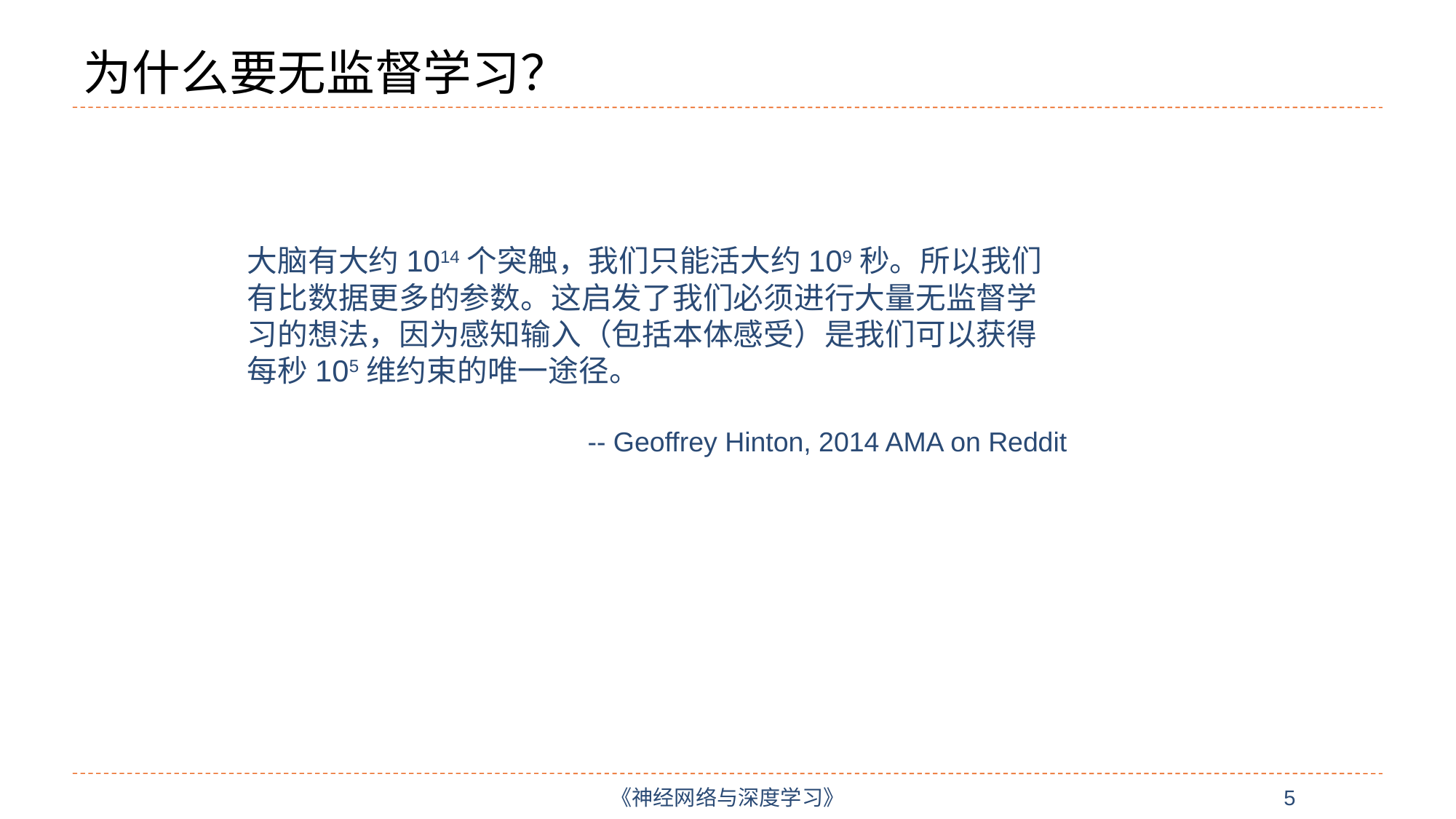

# 为什么要无监督学习？
大脑有大约1014个突触，我们只能活大约109秒。所以我们有比数据更多的参数。这启发了我们必须进行大量无监督学习的想法，因为感知输入（包括本体感受）是我们可以获得每秒105维约束的唯一途径。

-- Geoffrey Hinton, 2014 AMA on Reddit